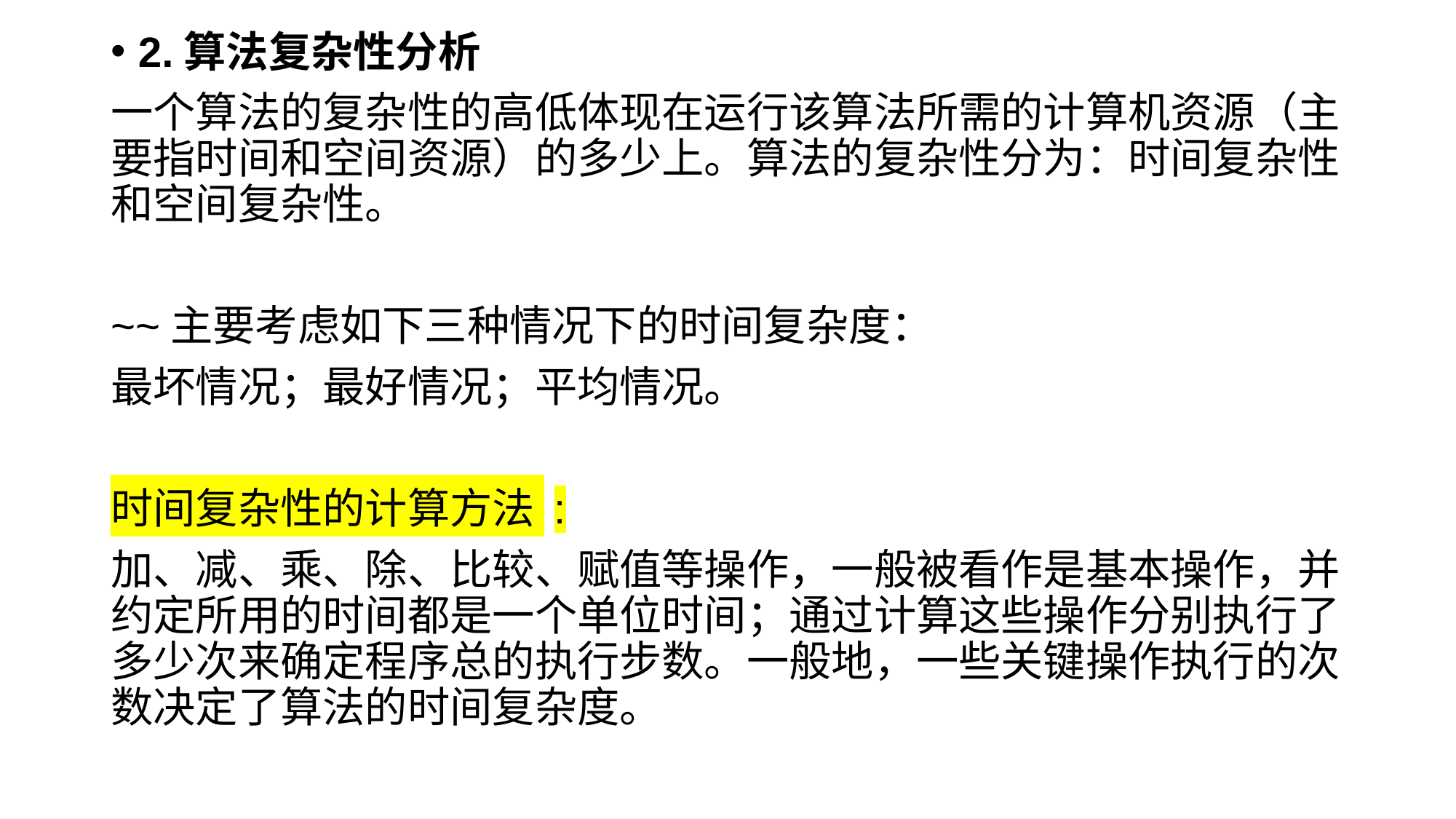

2.算法复杂性分析
一个算法的复杂性的高低体现在运行该算法所需的计算机资源（主要指时间和空间资源）的多少上。算法的复杂性分为：时间复杂性和空间复杂性。

~~主要考虑如下三种情况下的时间复杂度：
最坏情况；最好情况；平均情况。

时间复杂性的计算方法 :
加、减、乘、除、比较、赋值等操作，一般被看作是基本操作，并约定所用的时间都是一个单位时间；通过计算这些操作分别执行了多少次来确定程序总的执行步数。一般地，一些关键操作执行的次数决定了算法的时间复杂度。